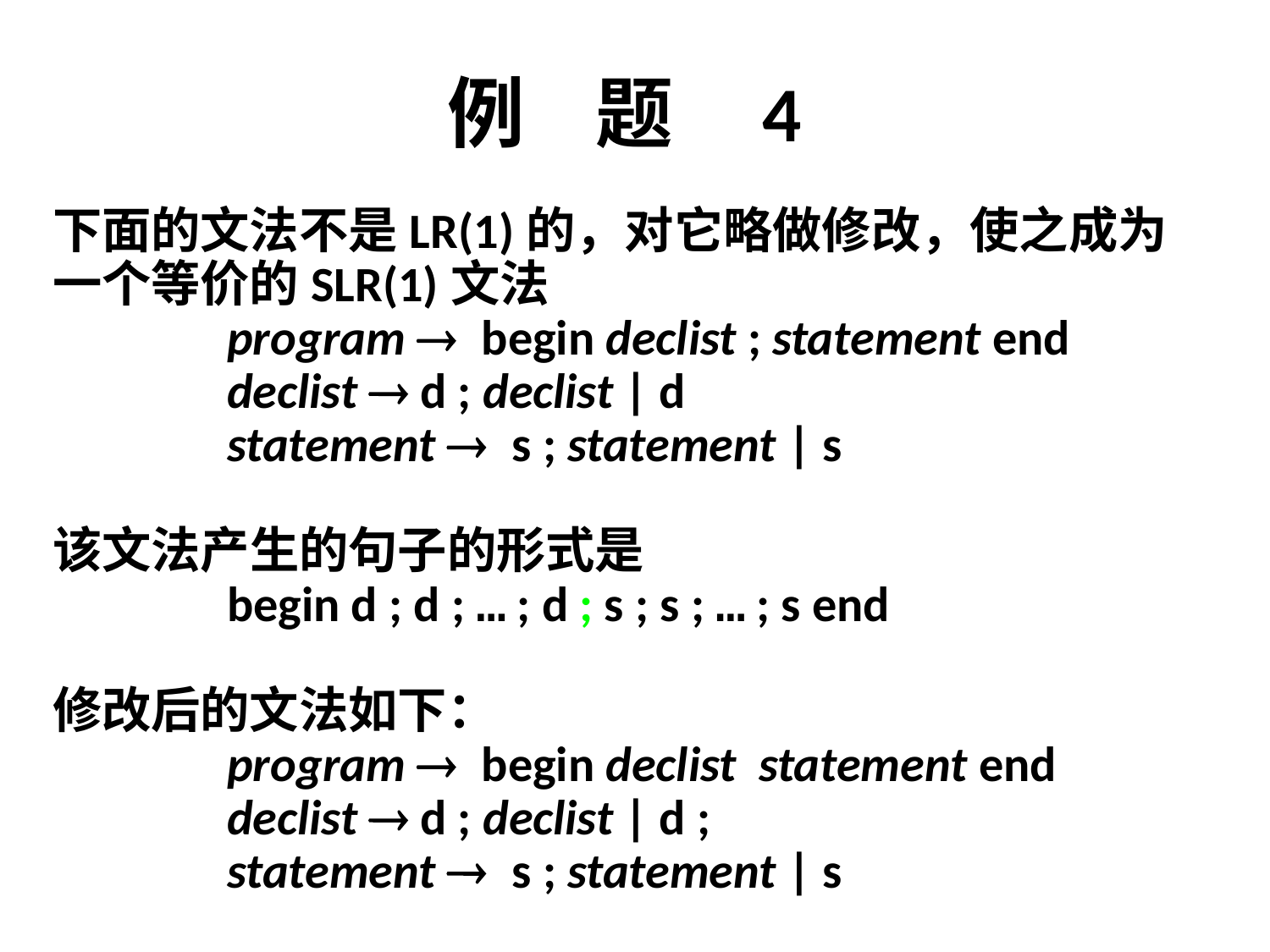

# 例    题    4
下面的文法不是LR(1)的，对它略做修改，使之成为
一个等价的SLR(1)文法
		program → begin declist ; statement end
		declist → d ; declist | d
		statement → s ; statement | s

该文法产生的句子的形式是
		begin d ; d ; … ; d ; s ; s ; … ; s end

修改后的文法如下：
		program → begin declist  statement end
		declist → d ; declist | d ;
		statement → s ; statement | s